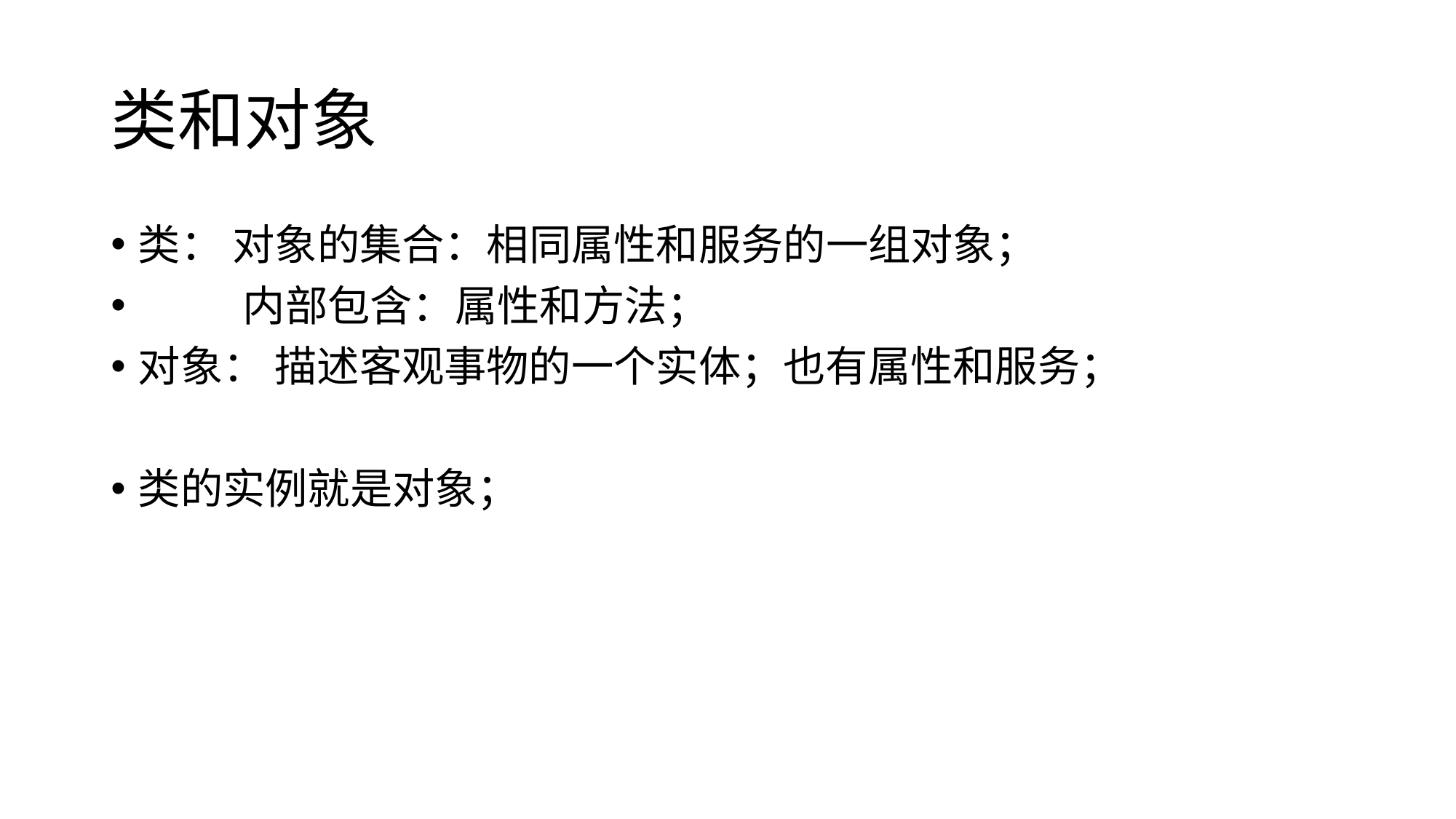

# 类和对象
类： 对象的集合：相同属性和服务的一组对象；
          内部包含：属性和方法；
对象： 描述客观事物的一个实体；也有属性和服务；

类的实例就是对象；